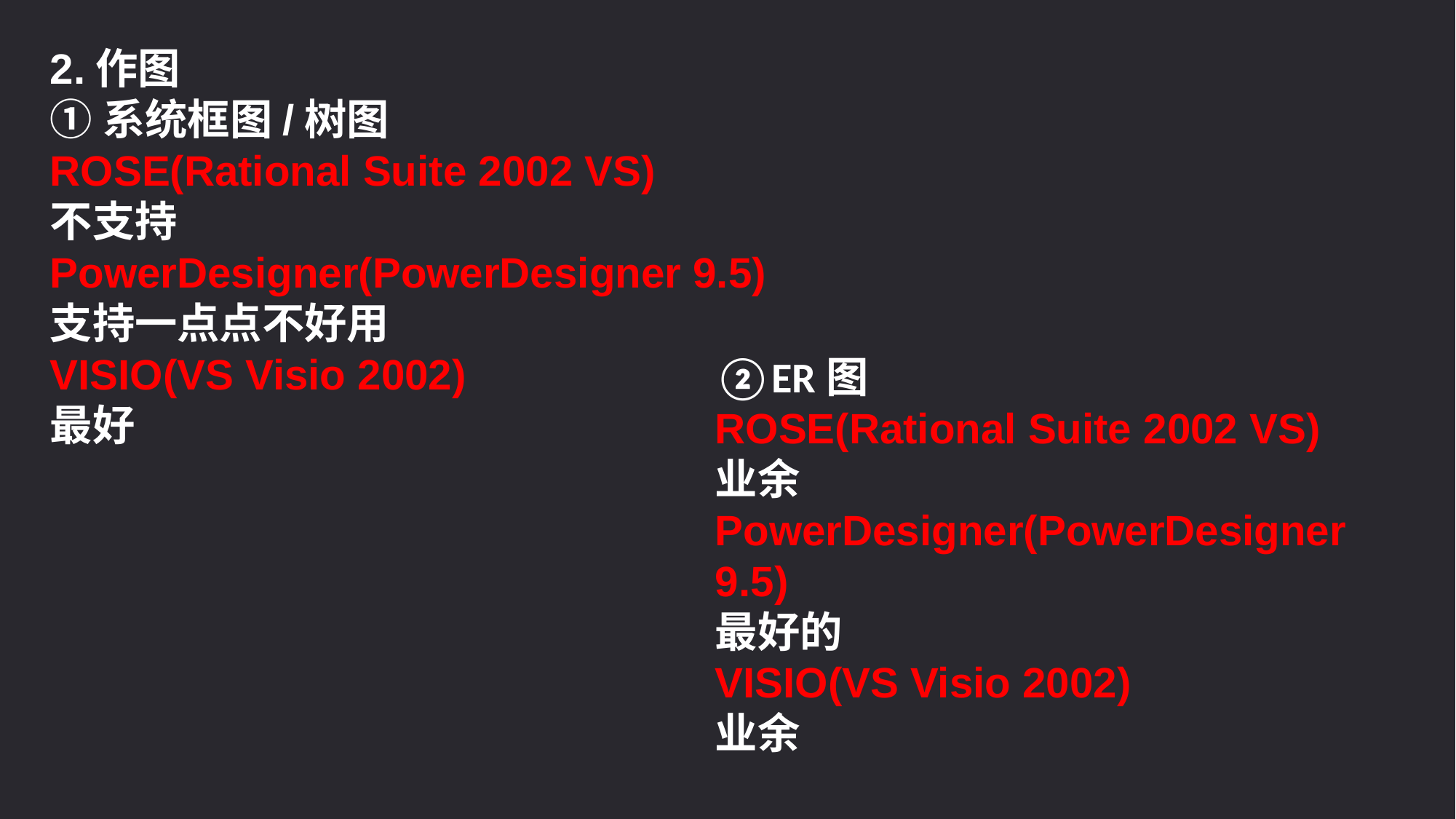

2.作图
①系统框图/树图
ROSE(Rational Suite 2002 VS)
不支持
PowerDesigner(PowerDesigner 9.5)
支持一点点不好用
VISIO(VS Visio 2002)
最好
②ER图
ROSE(Rational Suite 2002 VS)
业余
PowerDesigner(PowerDesigner 9.5)
最好的
VISIO(VS Visio 2002)
业余